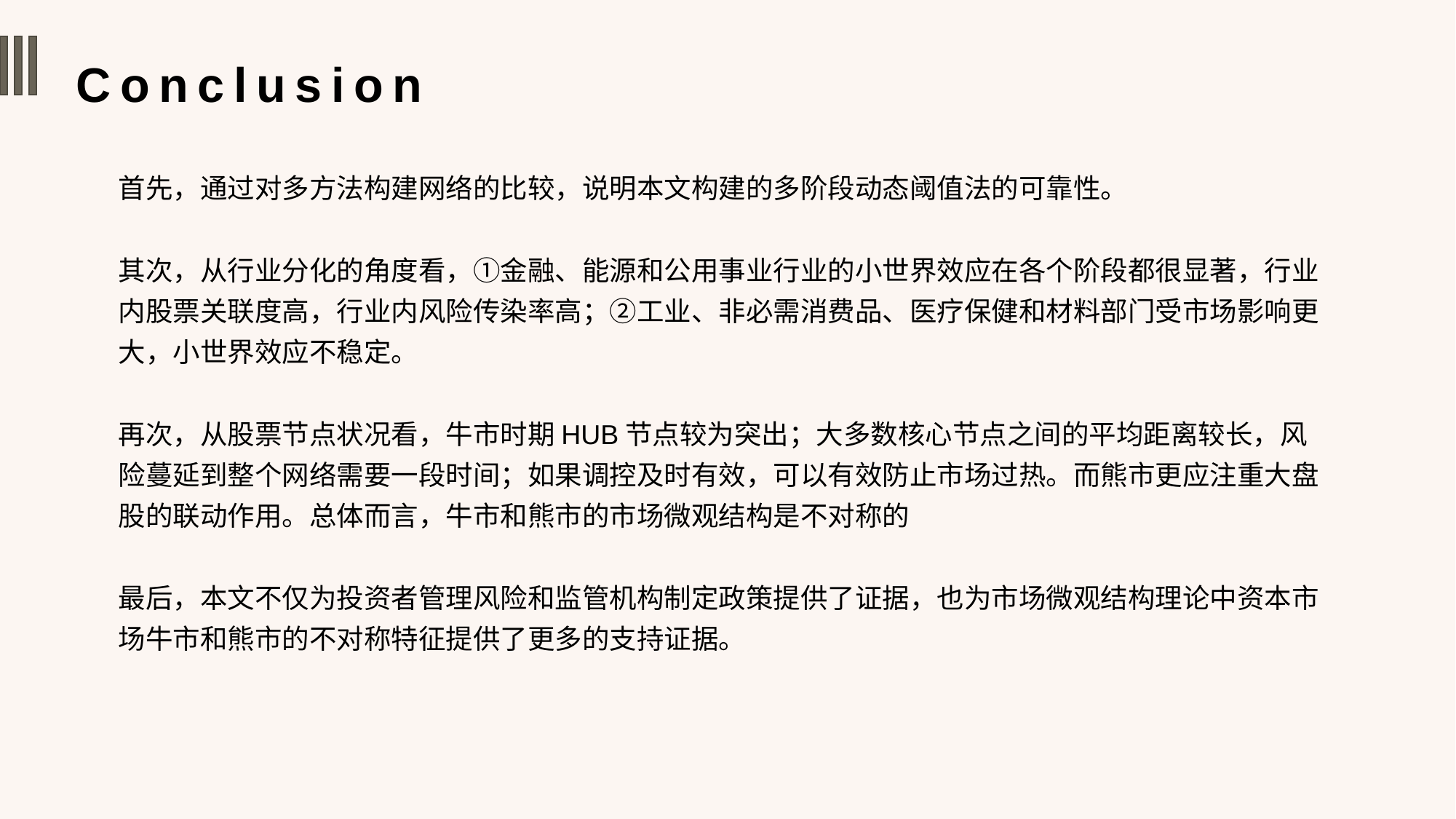

Conclusion

首先，通过对多方法构建网络的比较，说明本文构建的多阶段动态阈值法的可靠性。

其次，从行业分化的角度看，①金融、能源和公用事业行业的小世界效应在各个阶段都很显著，行业内股票关联度高，行业内风险传染率高；②工业、非必需消费品、医疗保健和材料部门受市场影响更大，小世界效应不稳定。

再次，从股票节点状况看，牛市时期HUB节点较为突出；大多数核心节点之间的平均距离较长，风险蔓延到整个网络需要一段时间；如果调控及时有效，可以有效防止市场过热。而熊市更应注重大盘股的联动作用。总体而言，牛市和熊市的市场微观结构是不对称的

最后，本文不仅为投资者管理风险和监管机构制定政策提供了证据，也为市场微观结构理论中资本市场牛市和熊市的不对称特征提供了更多的支持证据。